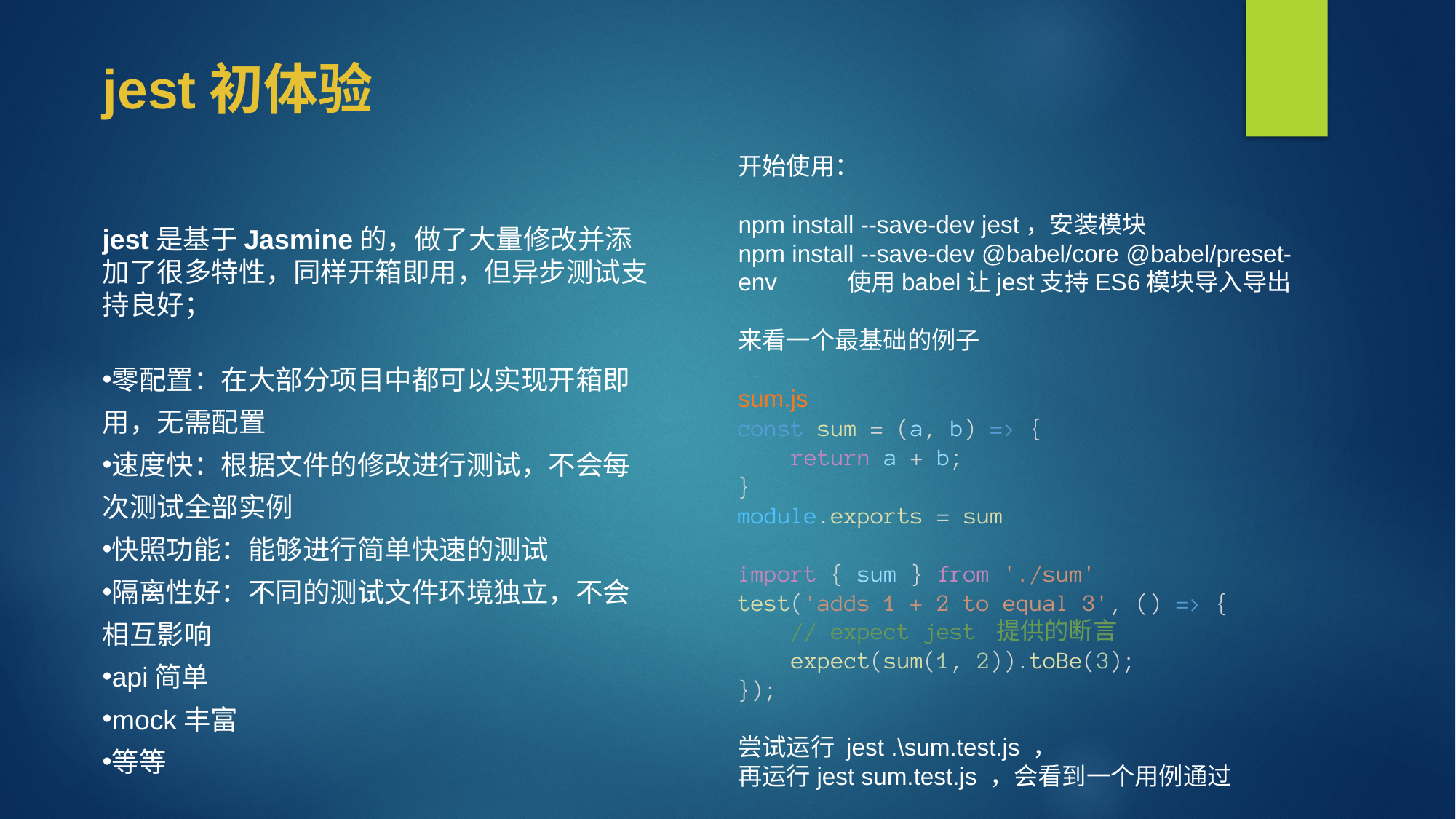

jest初体验
开始使用：

npm install --save-dev jest，安装模块
npm install --save-dev @babel/core @babel/preset-env 	使用babel让jest支持ES6模块导入导出

来看一个最基础的例子

sum.js
const sum = (a, b) => {
    return a + b;
}
module.exports = sum

import { sum } from './sum'
test('adds 1 + 2 to equal 3', () => {
    // expect jest 提供的断言
    expect(sum(1, 2)).toBe(3);
});
尝试运行 jest .\sum.test.js ，
再运行jest sum.test.js ，会看到一个用例通过
jest是基于Jasmine的，做了大量修改并添加了很多特性，同样开箱即用，但异步测试支持良好；

零配置：在大部分项目中都可以实现开箱即	用，无需配置
速度快：根据文件的修改进行测试，不会每	次测试全部实例
快照功能：能够进行简单快速的测试
隔离性好：不同的测试文件环境独立，不会	相互影响
api简单
mock丰富
等等